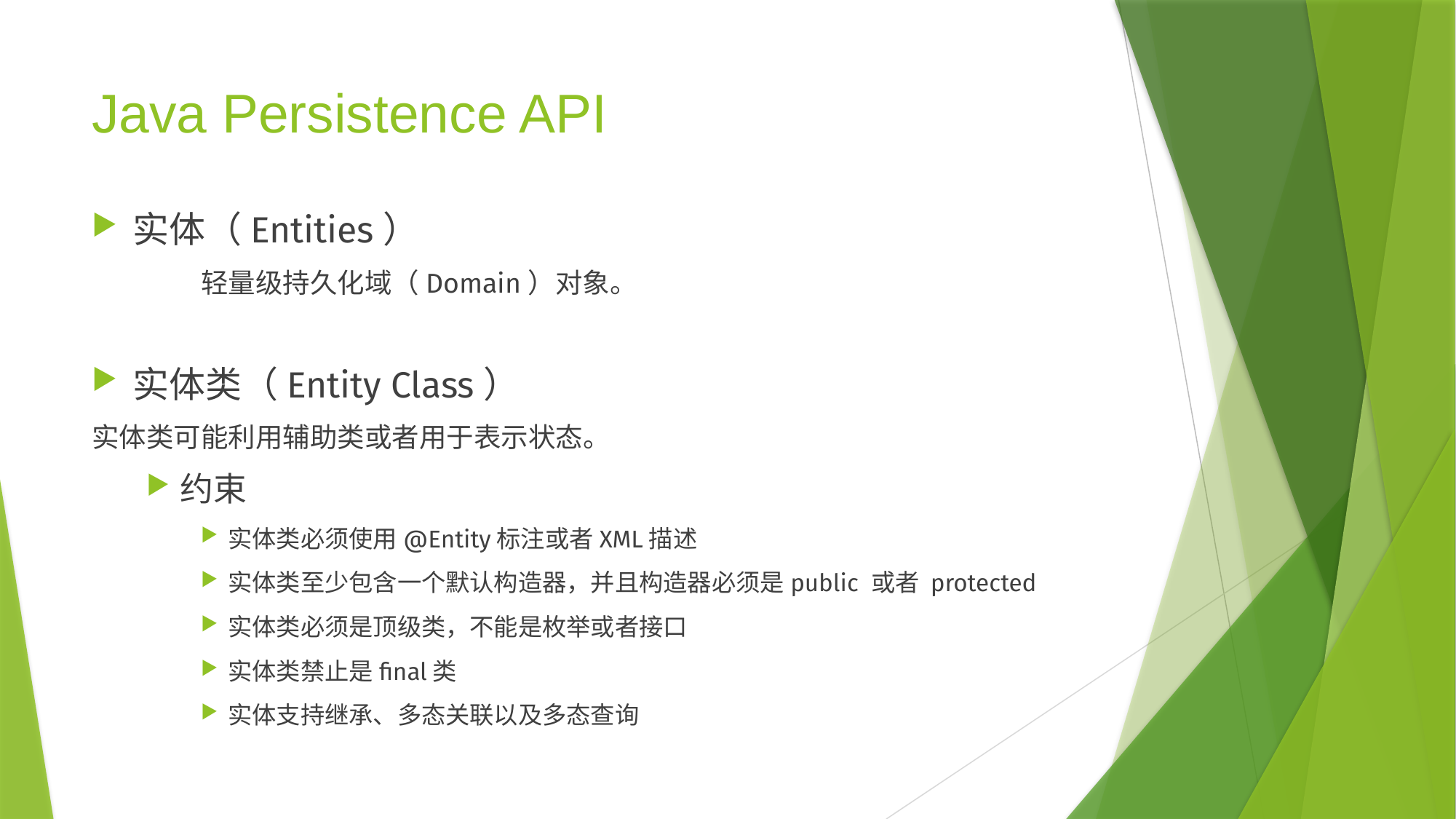

# Java Persistence API
实体（Entities）
	轻量级持久化域（Domain）对象。

实体类（Entity Class）
实体类可能利用辅助类或者用于表示状态。
约束
实体类必须使用@Entity标注或者XML描述
实体类至少包含一个默认构造器，并且构造器必须是public 或者 protected
实体类必须是顶级类，不能是枚举或者接口
实体类禁止是final类
实体支持继承、多态关联以及多态查询